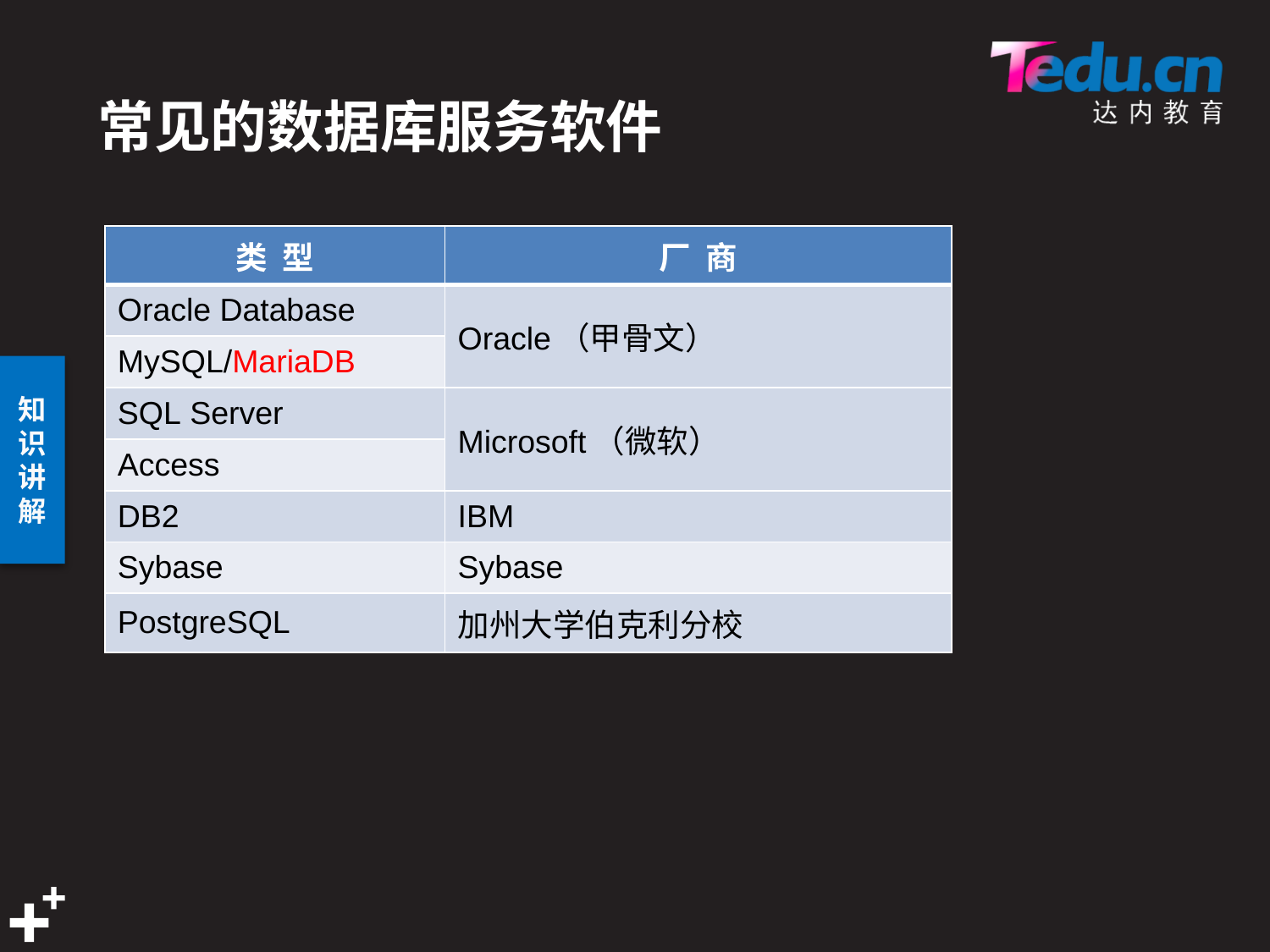

# 常见的数据库服务软件
| 类 型 | 厂 商 |
| --- | --- |
| Oracle Database | Oracle（甲骨文） |
| MySQL/MariaDB |  |
| SQL Server | Microsoft（微软） |
| Access |  |
| DB2 | IBM |
| Sybase | Sybase |
| PostgreSQL | 加州大学伯克利分校 |